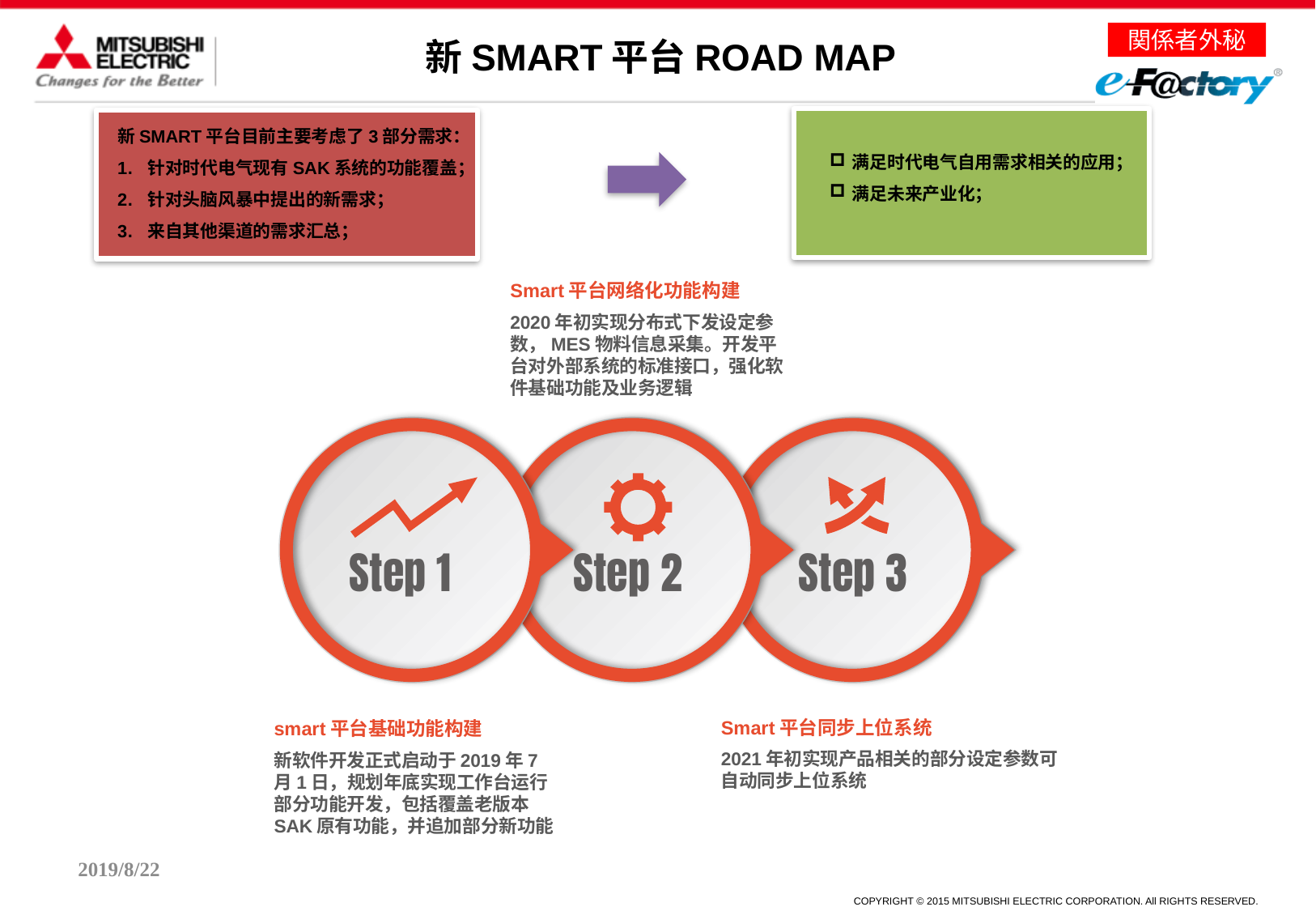

2019/8/22
新SMART平台ROAD MAP

满足时代电气自用需求相关的应用；
满足未来产业化；
新SMART平台目前主要考虑了3部分需求：
针对时代电气现有SAK系统的功能覆盖；
针对头脑风暴中提出的新需求；
来自其他渠道的需求汇总；

Smart平台网络化功能构建
2020年初实现分布式下发设定参数，MES物料信息采集。开发平台对外部系统的标准接口，强化软件基础功能及业务逻辑

Step 1

Step 2

Step 3
Smart平台同步上位系统
2021年初实现产品相关的部分设定参数可自动同步上位系统
smart平台基础功能构建
新软件开发正式启动于2019年7月1日，规划年底实现工作台运行部分功能开发，包括覆盖老版本SAK原有功能，并追加部分新功能